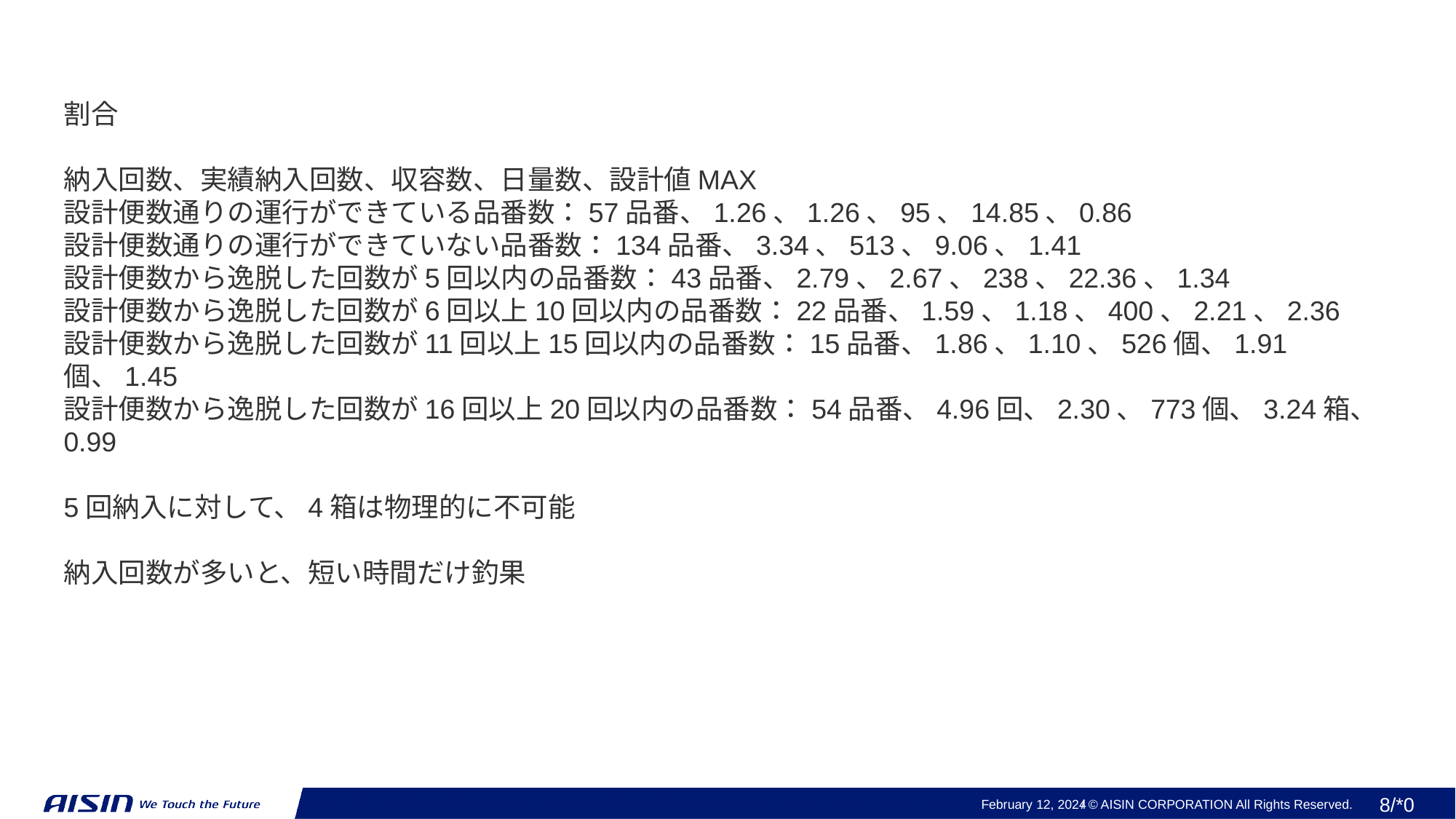

割合

納入回数、実績納入回数、収容数、日量数、設計値MAX
設計便数通りの運行ができている品番数：57品番、1.26、1.26、95、14.85、0.86
設計便数通りの運行ができていない品番数：134品番、3.34、513、9.06、1.41
設計便数から逸脱した回数が5回以内の品番数：43品番、2.79、2.67、238、22.36、1.34
設計便数から逸脱した回数が6回以上10回以内の品番数：22品番、1.59、1.18、400、2.21、2.36
設計便数から逸脱した回数が11回以上15回以内の品番数：15品番、1.86、1.10、526個、1.91個、1.45
設計便数から逸脱した回数が16回以上20回以内の品番数：54品番、4.96回、2.30、773個、3.24箱、0.99

5回納入に対して、4箱は物理的に不可能

納入回数が多いと、短い時間だけ釣果
February 12, 2024